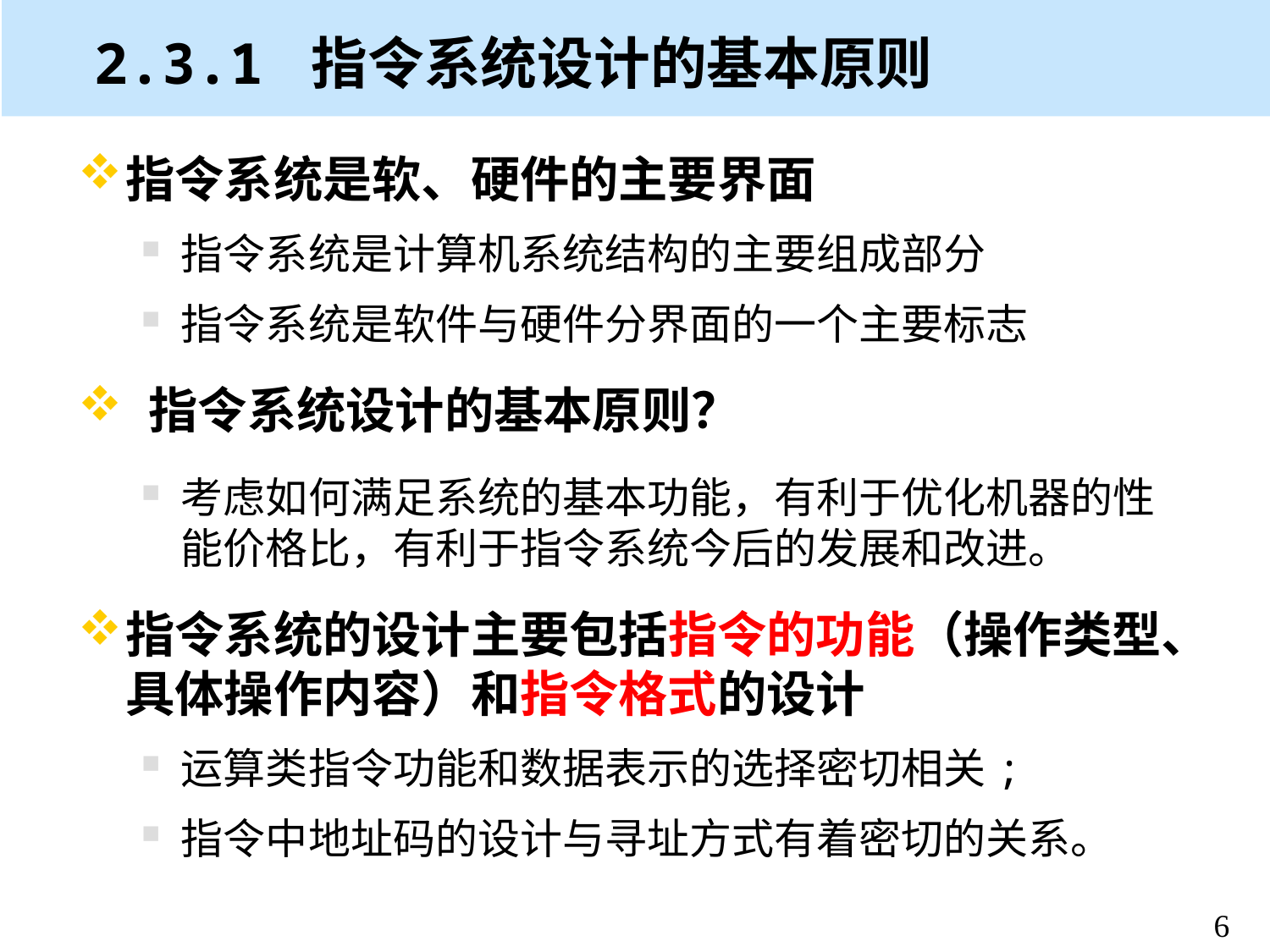

# 2.3.1 指令系统设计的基本原则
指令系统是软、硬件的主要界面
指令系统是计算机系统结构的主要组成部分
指令系统是软件与硬件分界面的一个主要标志
 指令系统设计的基本原则？
考虑如何满足系统的基本功能，有利于优化机器的性能价格比，有利于指令系统今后的发展和改进。
指令系统的设计主要包括指令的功能（操作类型、具体操作内容）和指令格式的设计
运算类指令功能和数据表示的选择密切相关;
指令中地址码的设计与寻址方式有着密切的关系。